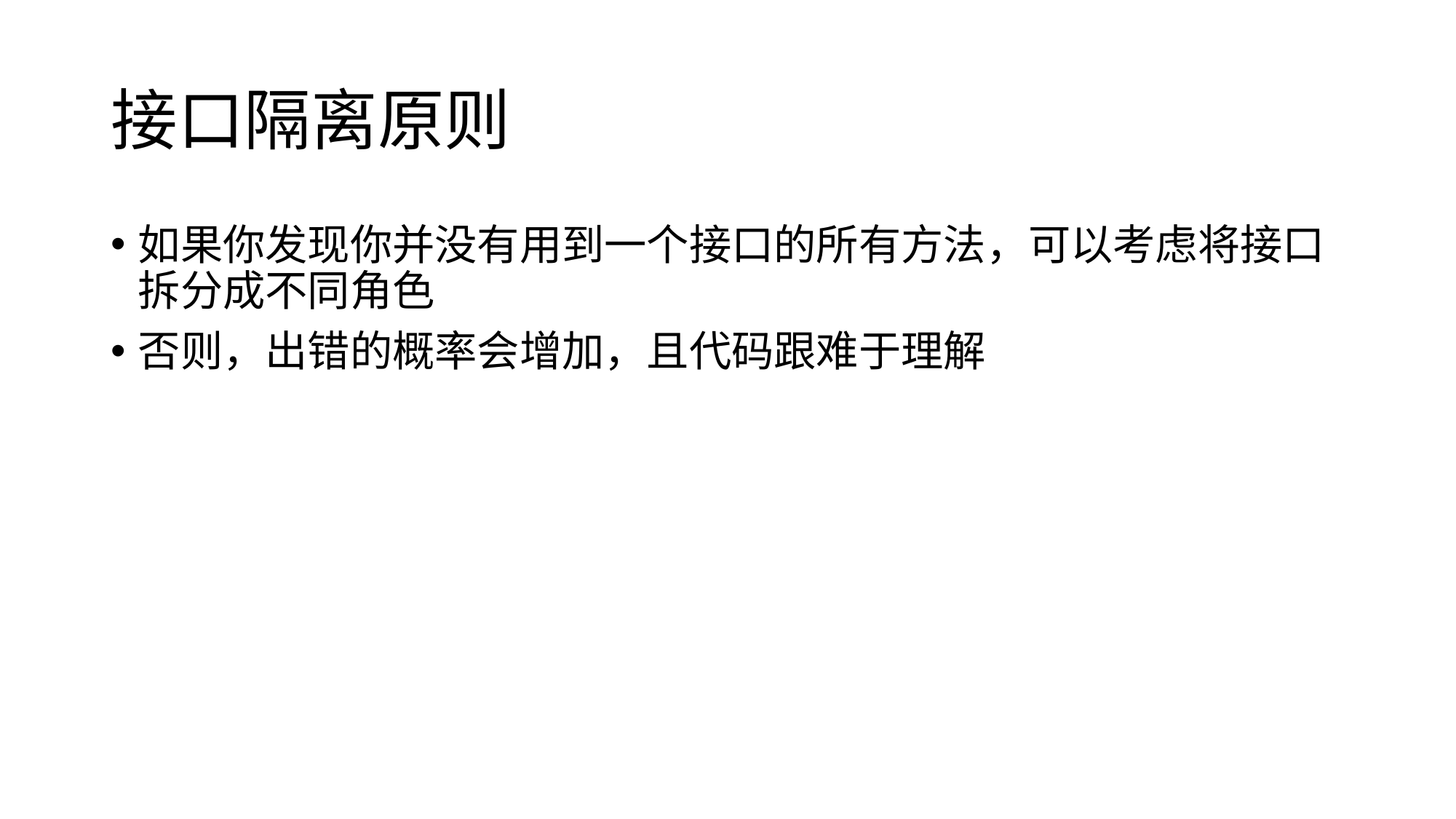

# 接口隔离原则
如果你发现你并没有用到一个接口的所有方法，可以考虑将接口拆分成不同角色
否则，出错的概率会增加，且代码跟难于理解